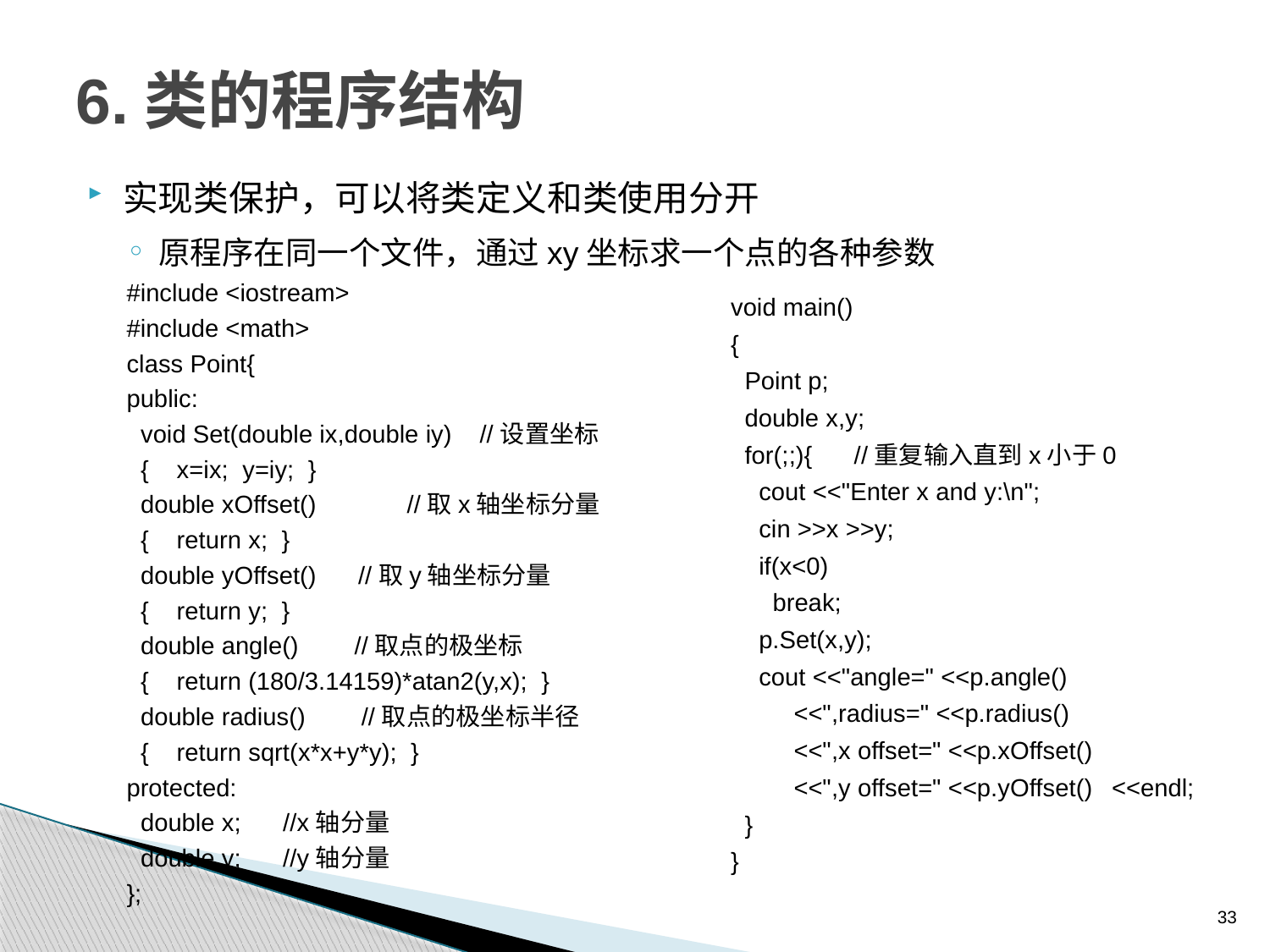

# 6.类的程序结构
实现类保护，可以将类定义和类使用分开
原程序在同一个文件，通过xy坐标求一个点的各种参数
#include <iostream>
#include <math>
class Point{
public:
  void Set(double ix,double iy)    //设置坐标
  {    x=ix;  y=iy;  }
  double xOffset()             //取x轴坐标分量
  {    return x;  }
  double yOffset()      //取y轴坐标分量
  {    return y;  }
  double angle()        //取点的极坐标
  {    return (180/3.14159)*atan2(y,x);  }
  double radius()        //取点的极坐标半径
  {    return sqrt(x*x+y*y);  }
protected:
  double x;      //x轴分量
  double y;      //y轴分量
};

void main()
{
  Point p;
  double x,y;
  for(;;){      //重复输入直到x小于0
    cout <<"Enter x and y:\n";
    cin >>x >>y;
    if(x<0)
      break;
    p.Set(x,y);
    cout <<"angle=" <<p.angle()
         <<",radius=" <<p.radius()
         <<",x offset=" <<p.xOffset()
         <<",y offset=" <<p.yOffset() 	<<endl;
  }
}
33